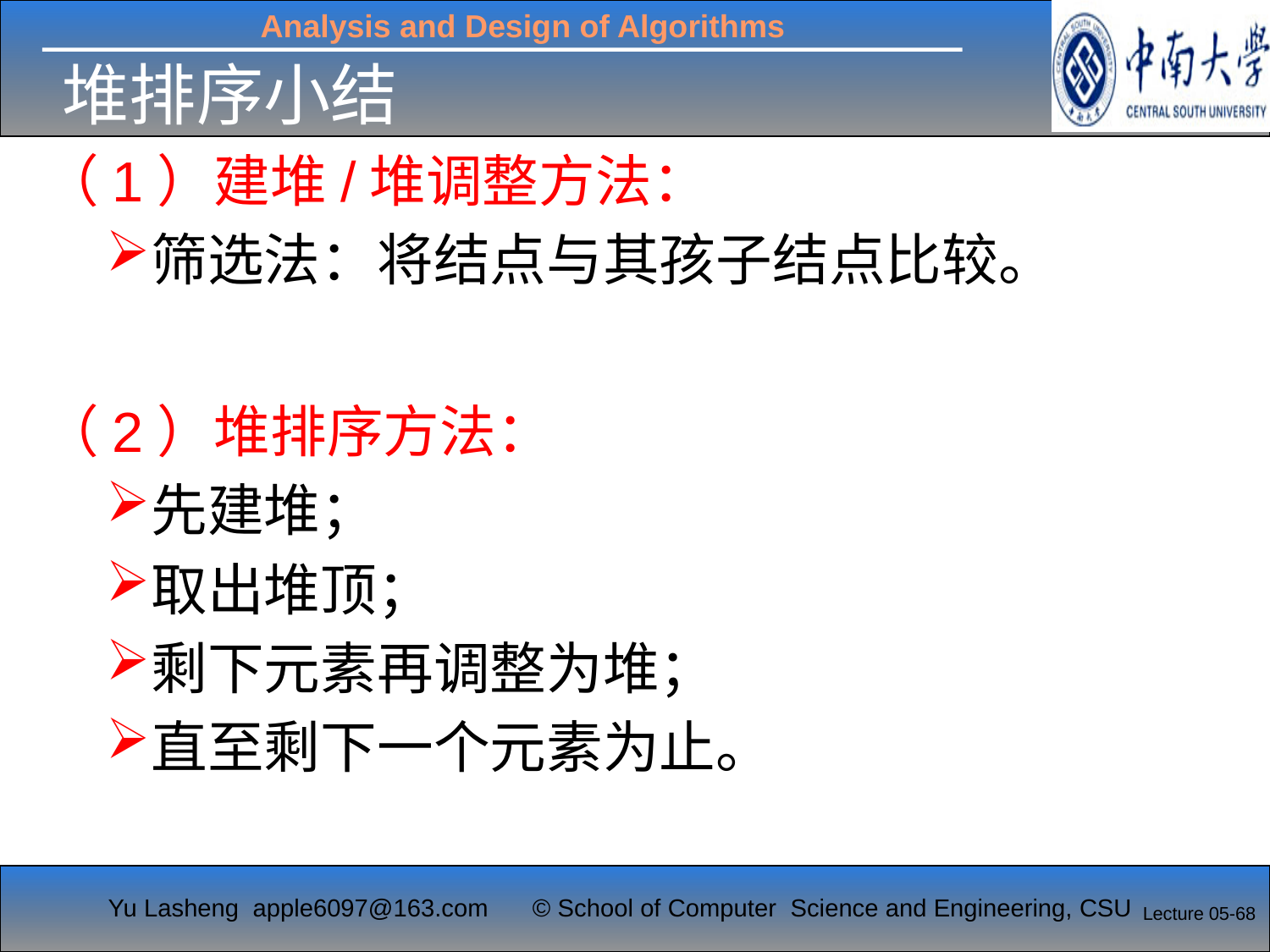

# 堆排序小结
（1）建堆/堆调整方法：
筛选法：将结点与其孩子结点比较。

（2）堆排序方法：
先建堆；
取出堆顶；
剩下元素再调整为堆；
直至剩下一个元素为止。

Lecture 05-68